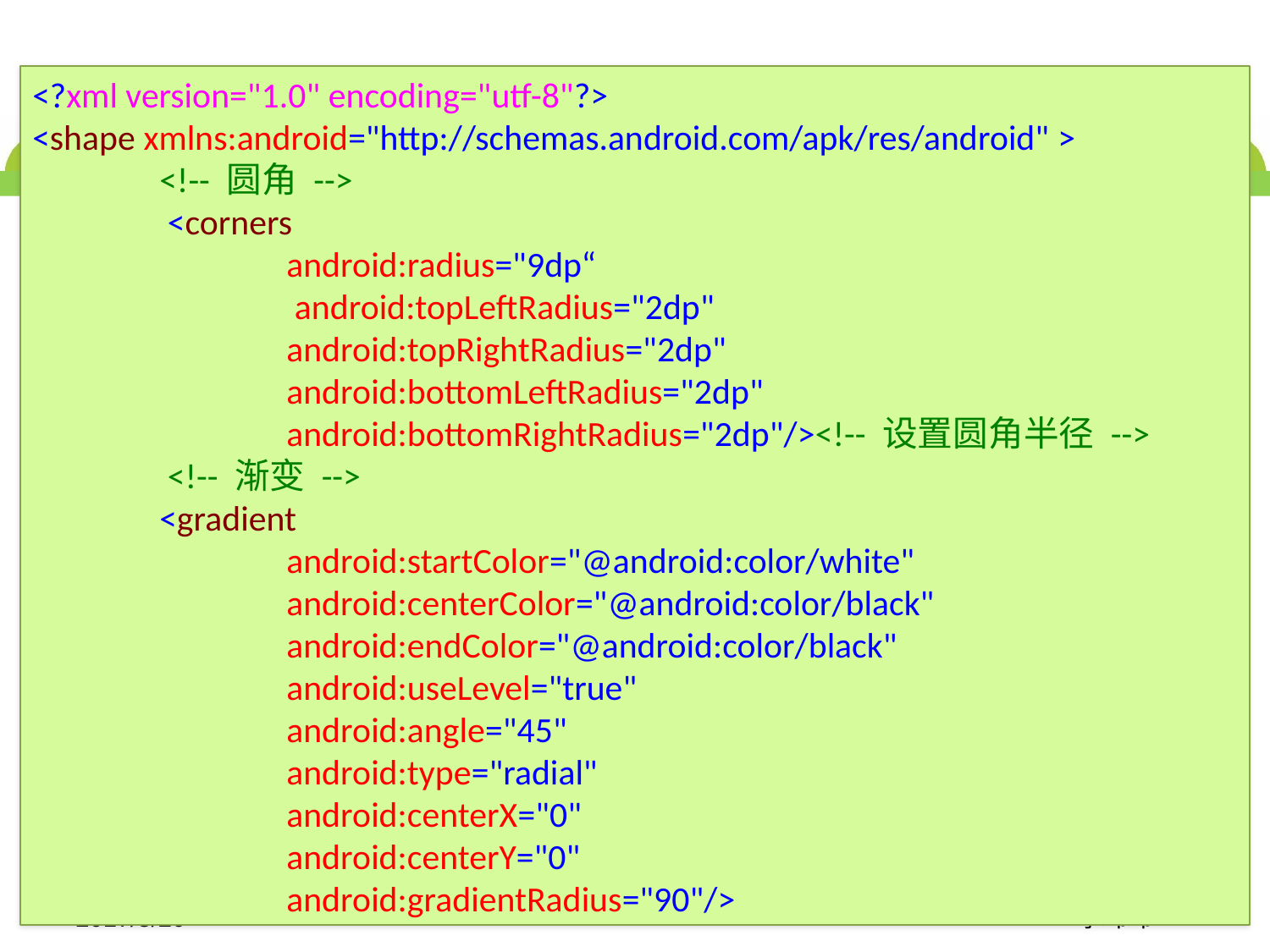

# 补充
<?xml version="1.0" encoding="utf-8"?>
<shape xmlns:android="http://schemas.android.com/apk/res/android" >
	<!-- 圆角 -->
	 <corners
		android:radius="9dp“
		 android:topLeftRadius="2dp" 						android:topRightRadius="2dp"
		android:bottomLeftRadius="2dp" 						android:bottomRightRadius="2dp"/><!-- 设置圆角半径 -->
	 <!-- 渐变 -->
	<gradient
		android:startColor="@android:color/white" 				android:centerColor="@android:color/black" 				android:endColor="@android:color/black" 					android:useLevel="true"
		android:angle="45"
		android:type="radial"
		android:centerX="0"
		android:centerY="0"
		android:gradientRadius="90"/>